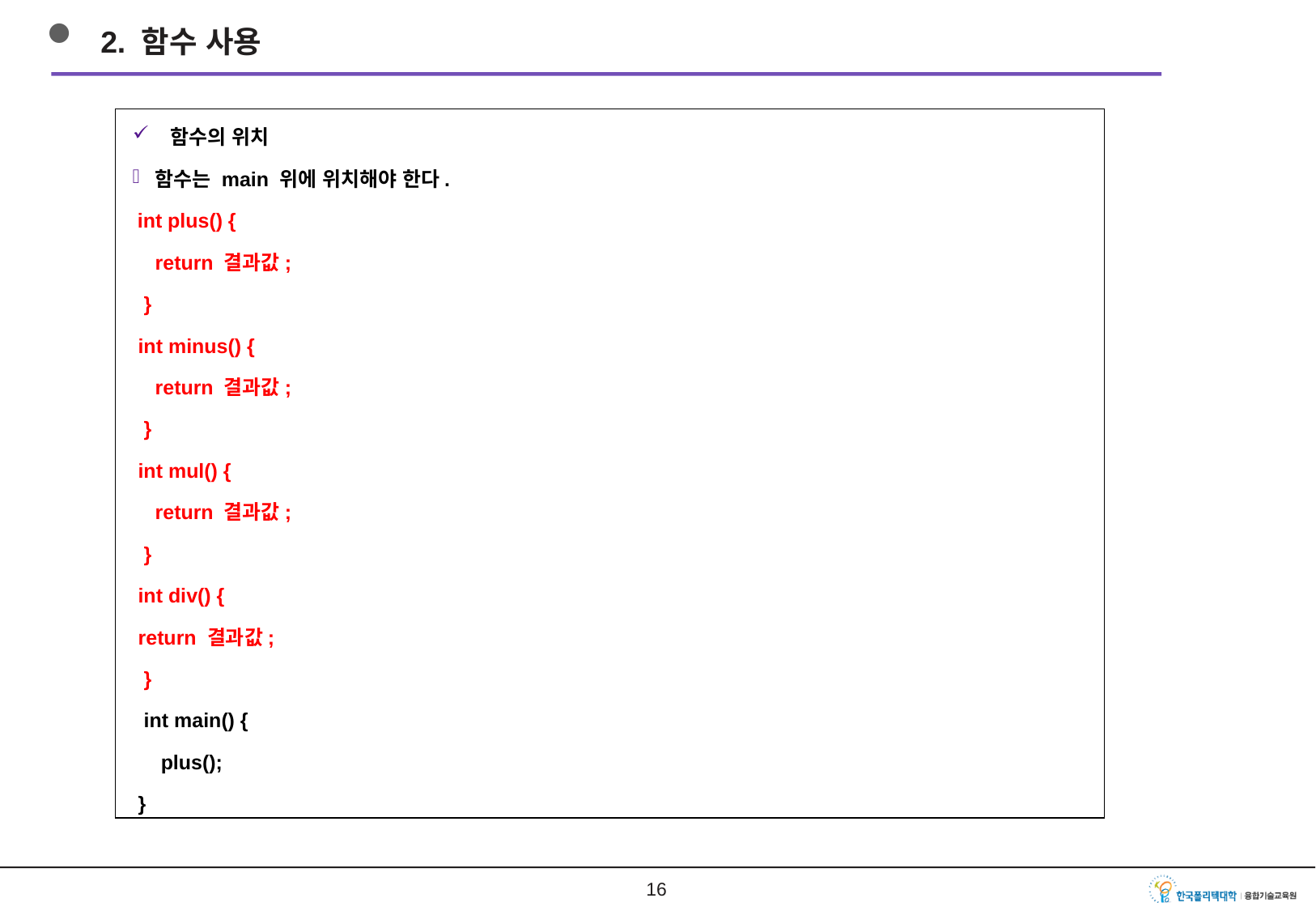

2. 함수 사용
함수의 위치
함수는 main 위에 위치해야 한다.
 int plus() {
    return 결과값;
  }
 int minus() {
    return 결과값;
  }
 int mul() {
    return 결과값;
  }
 int div() {
 return 결과값;
  }
  int main() {
     plus();
 }
16